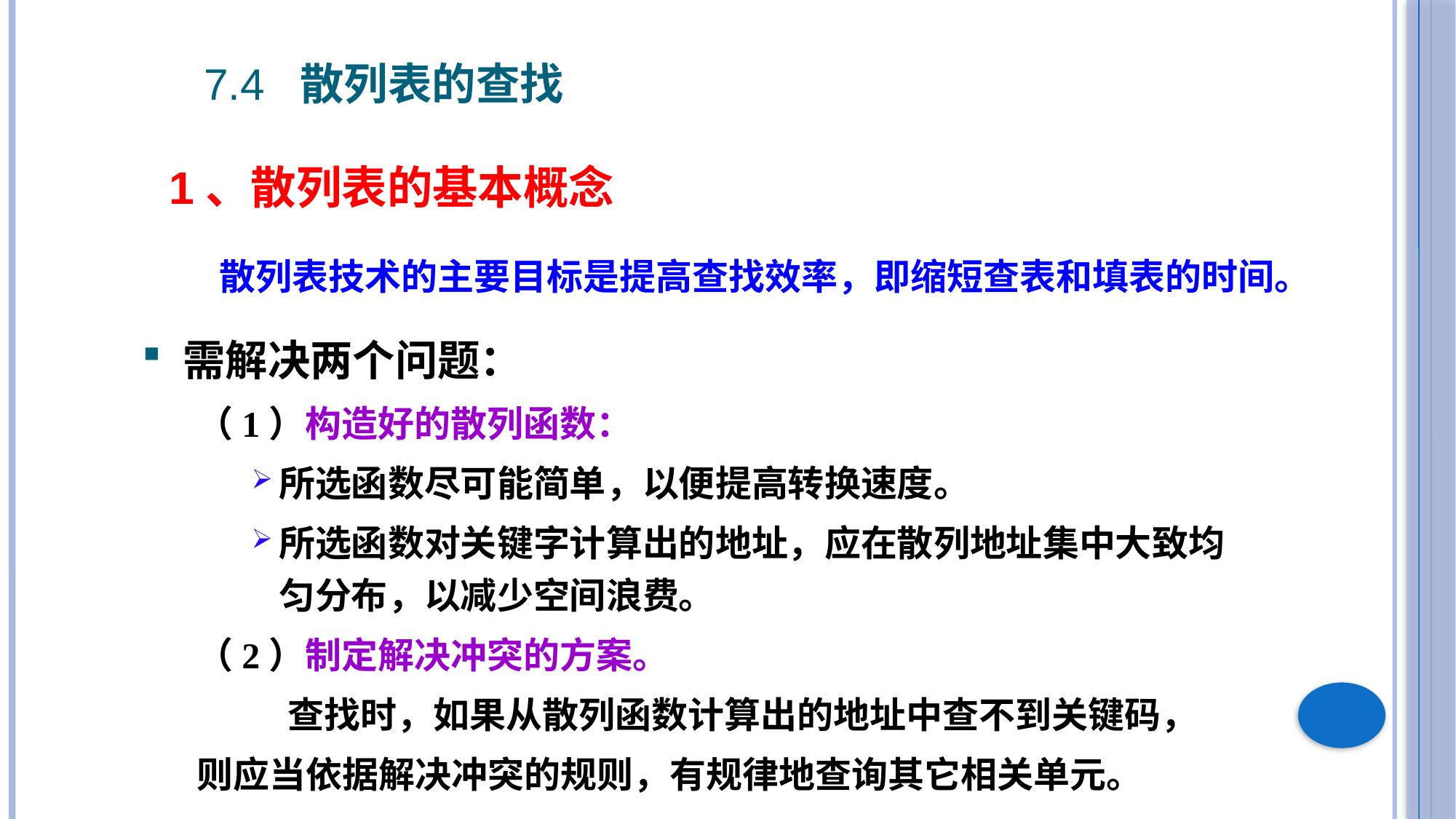

7.4  散列表的查找
1、散列表的基本概念
    散列表技术的主要目标是提高查找效率，即缩短查表和填表的时间。
需解决两个问题：
（1）构造好的散列函数：
所选函数尽可能简单，以便提高转换速度。
所选函数对关键字计算出的地址，应在散列地址集中大致均匀分布，以减少空间浪费。
（2）制定解决冲突的方案。
          查找时，如果从散列函数计算出的地址中查不到关键码，
则应当依据解决冲突的规则，有规律地查询其它相关单元。